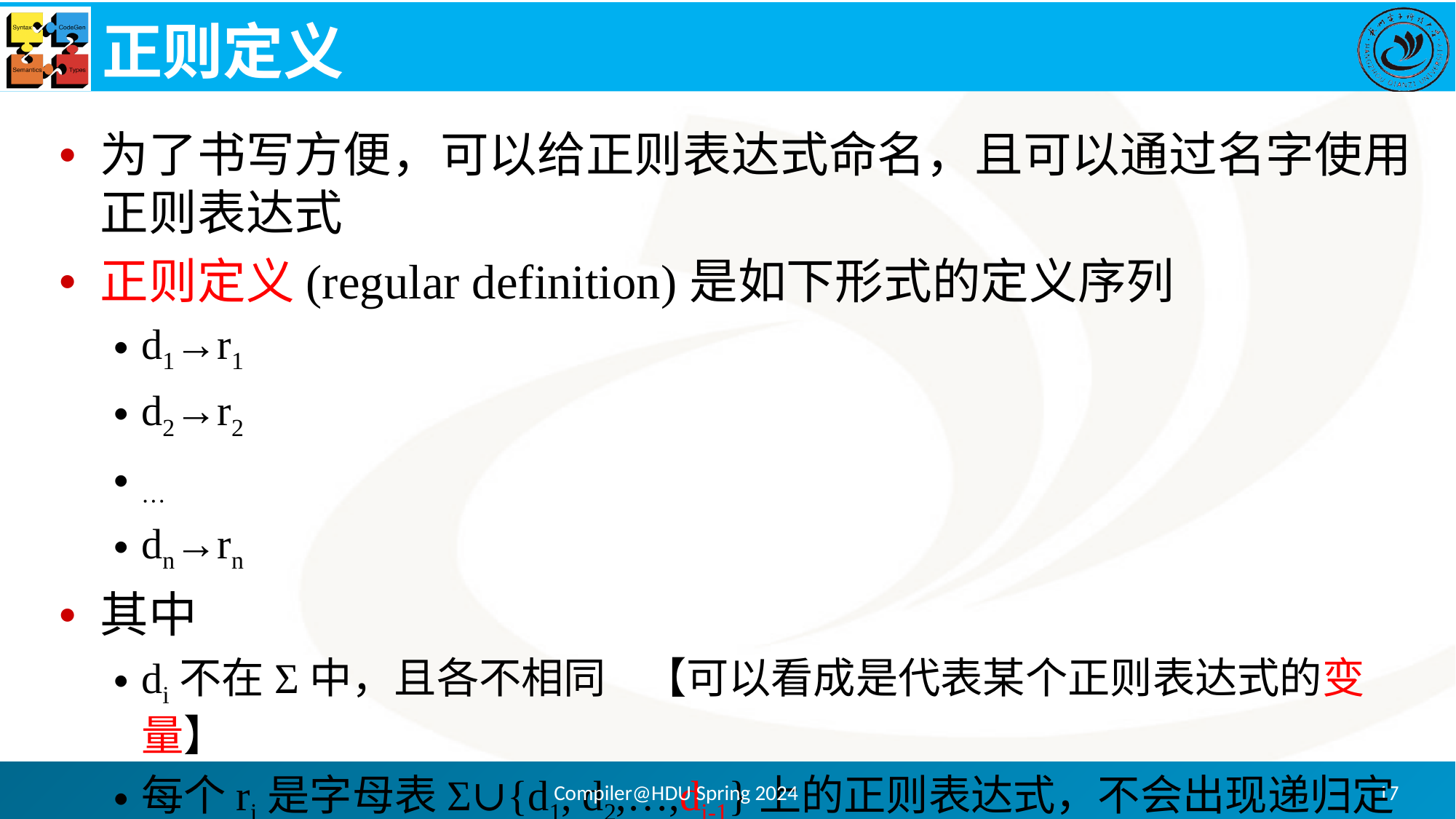

# 正则定义
为了书写方便，可以给正则表达式命名，且可以通过名字使用正则表达式
正则定义(regular definition)是如下形式的定义序列
d1→r1
d2→r2
…
dn→rn
其中
di不在Σ中，且各不相同    【可以看成是代表某个正则表达式的变量】
每个ri是字母表Σ∪{d1, d2,…,di-1}上的正则表达式，不会出现递归定义
Compiler@HDU Spring 2024
17